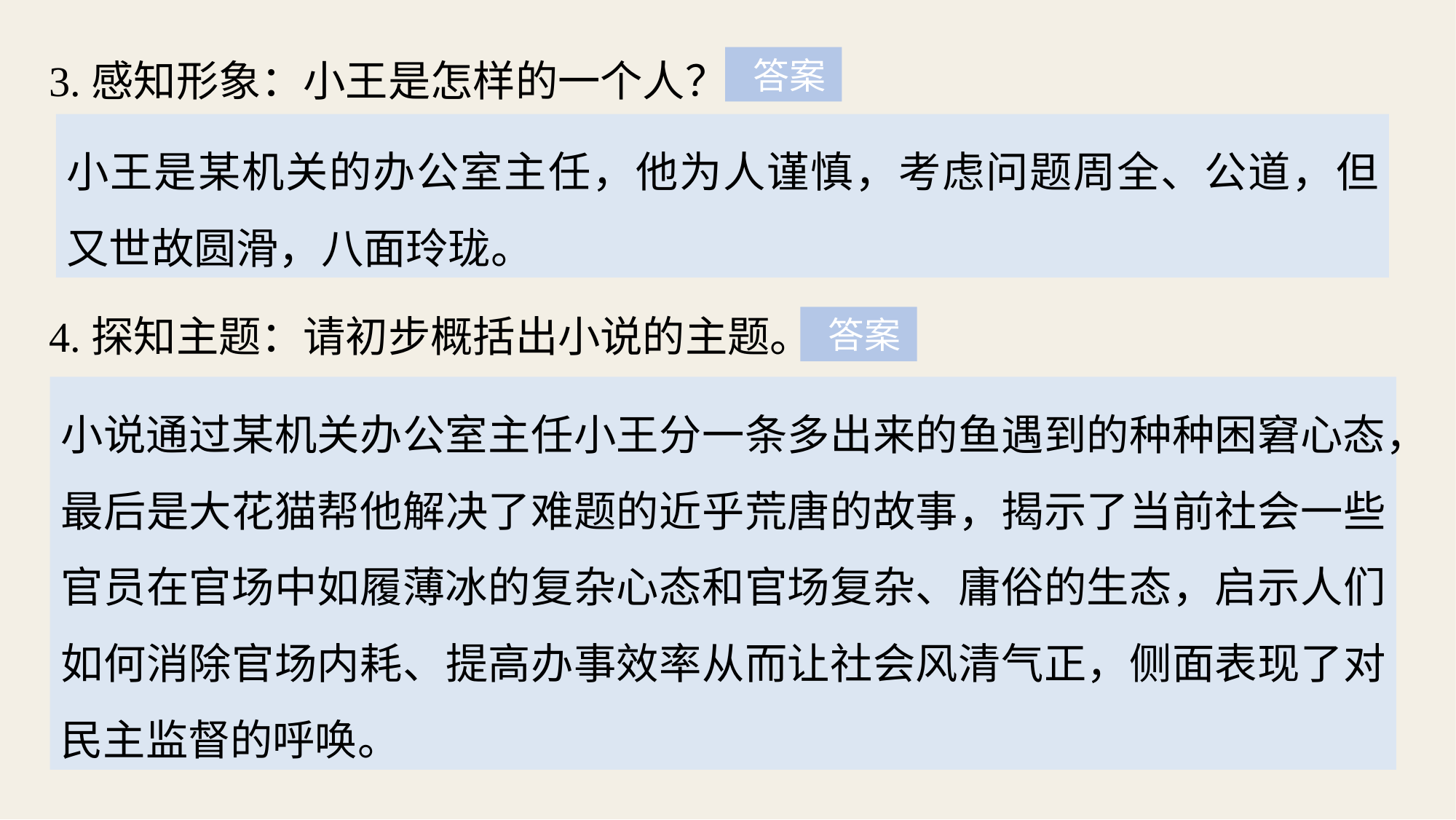

3.感知形象：小王是怎样的一个人？
 答案
小王是某机关的办公室主任，他为人谨慎，考虑问题周全、公道，但又世故圆滑，八面玲珑。
4.探知主题：请初步概括出小说的主题。
 答案
小说通过某机关办公室主任小王分一条多出来的鱼遇到的种种困窘心态，最后是大花猫帮他解决了难题的近乎荒唐的故事，揭示了当前社会一些官员在官场中如履薄冰的复杂心态和官场复杂、庸俗的生态，启示人们如何消除官场内耗、提高办事效率从而让社会风清气正，侧面表现了对民主监督的呼唤。